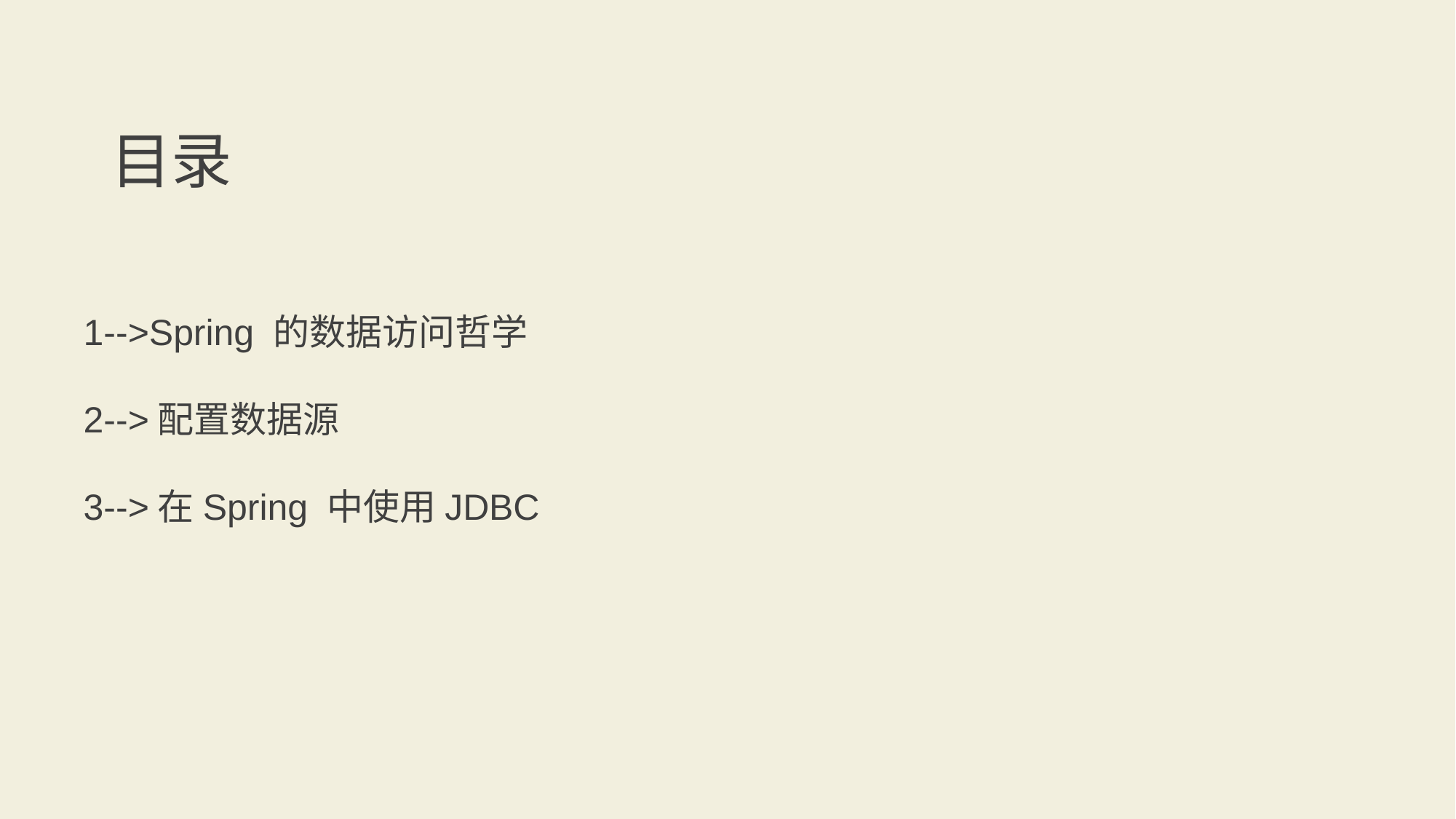

# 目录
1-->Spring 的数据访问哲学
2-->配置数据源
3-->在Spring 中使用JDBC